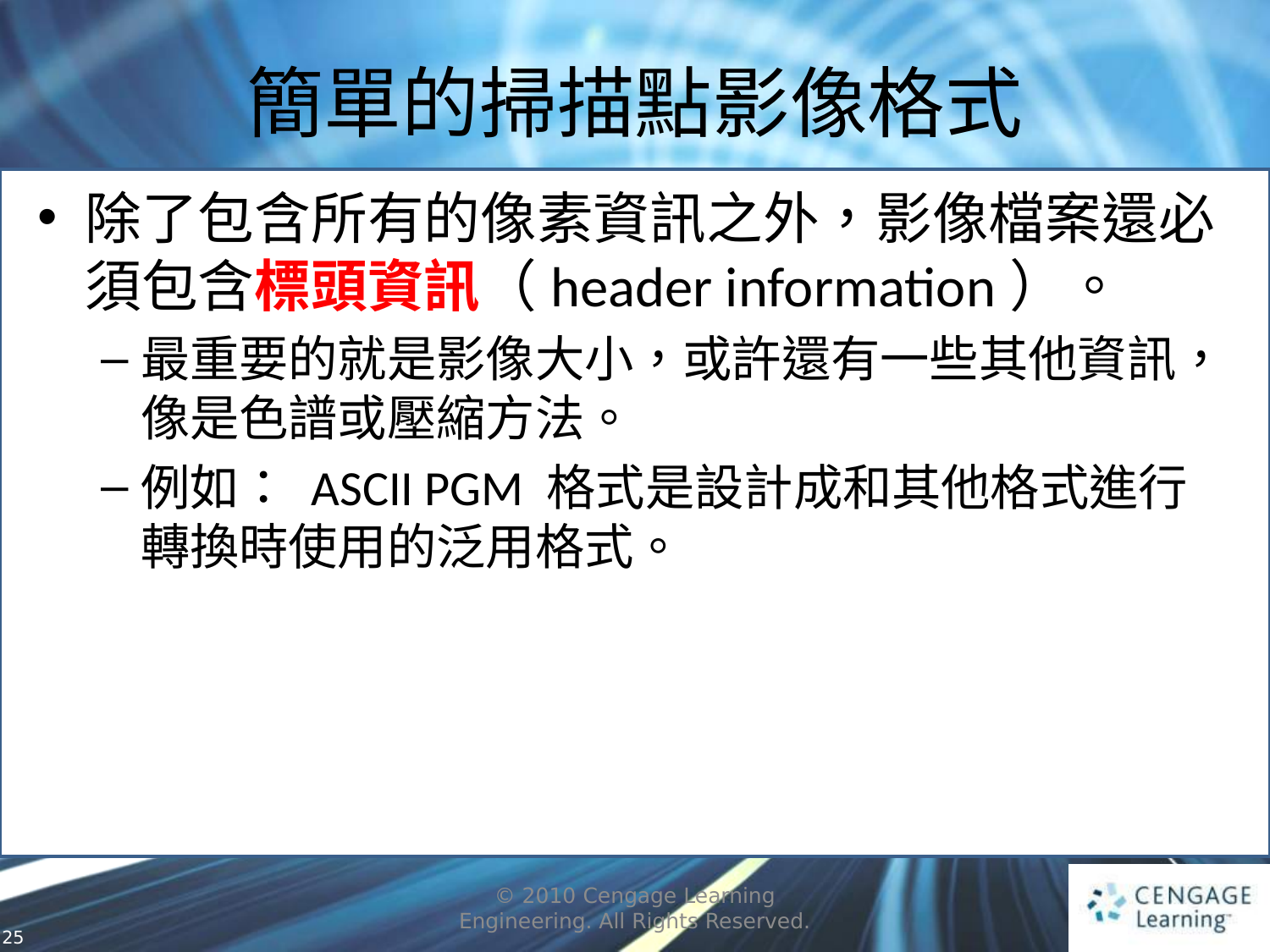

# 簡單的掃描點影像格式
除了包含所有的像素資訊之外，影像檔案還必須包含標頭資訊（header information）。
最重要的就是影像大小，或許還有一些其他資訊，像是色譜或壓縮方法。
例如： ASCII PGM 格式是設計成和其他格式進行轉換時使用的泛用格式。
© 2010 Cengage Learning Engineering. All Rights Reserved.